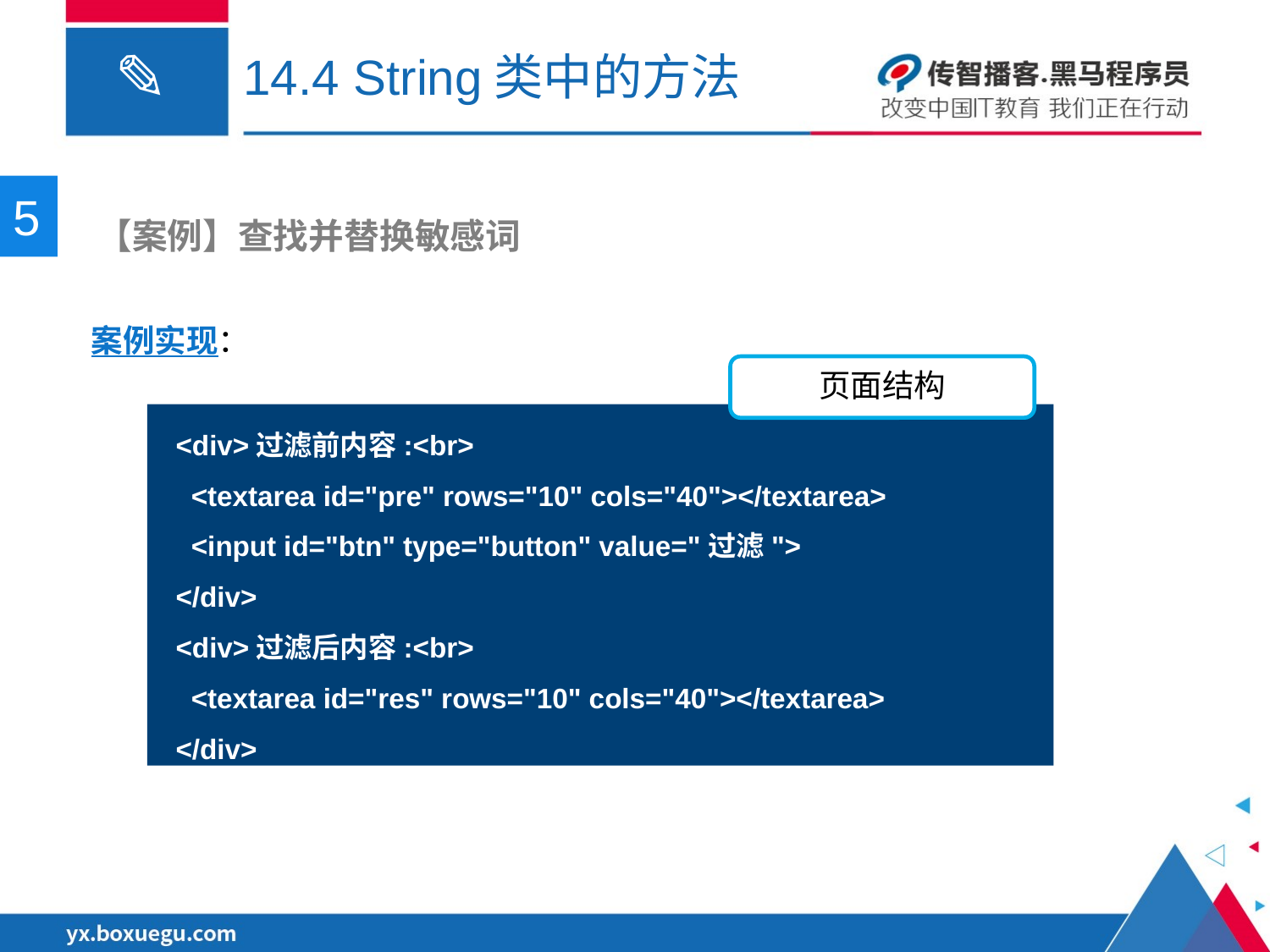

# 14.4 String类中的方法

5
  【案例】查找并替换敏感词
案例实现：
页面结构

<div>过滤前内容:<br>
  <textarea id="pre" rows="10" cols="40"></textarea>
  <input id="btn" type="button" value="过滤">
</div>
<div>过滤后内容:<br>
  <textarea id="res" rows="10" cols="40"></textarea>
</div>